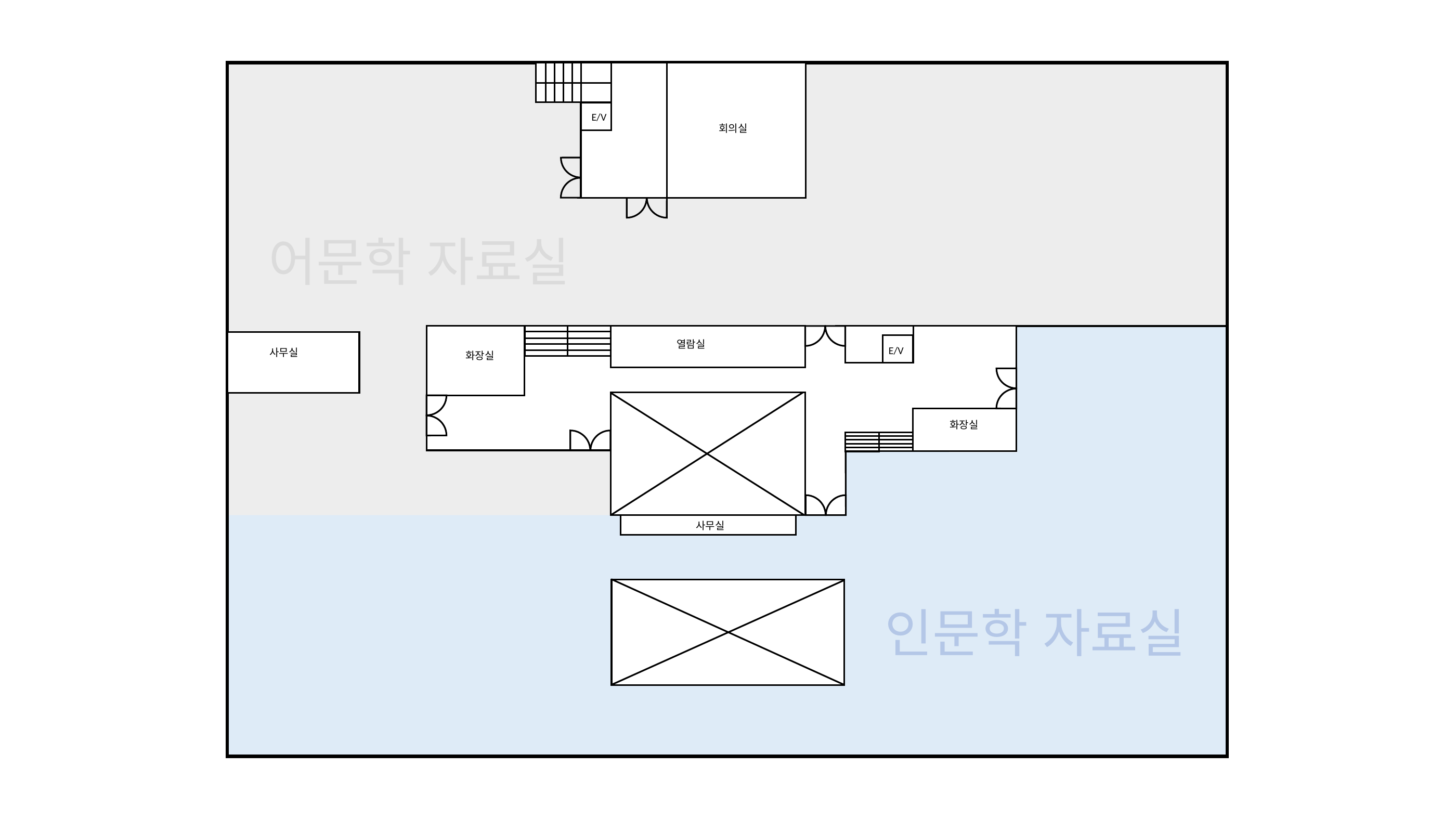

E/V
회의실

어문학 자료실

열람실

E/V
사무실
화장실

화장실

사무실

인문학 자료실